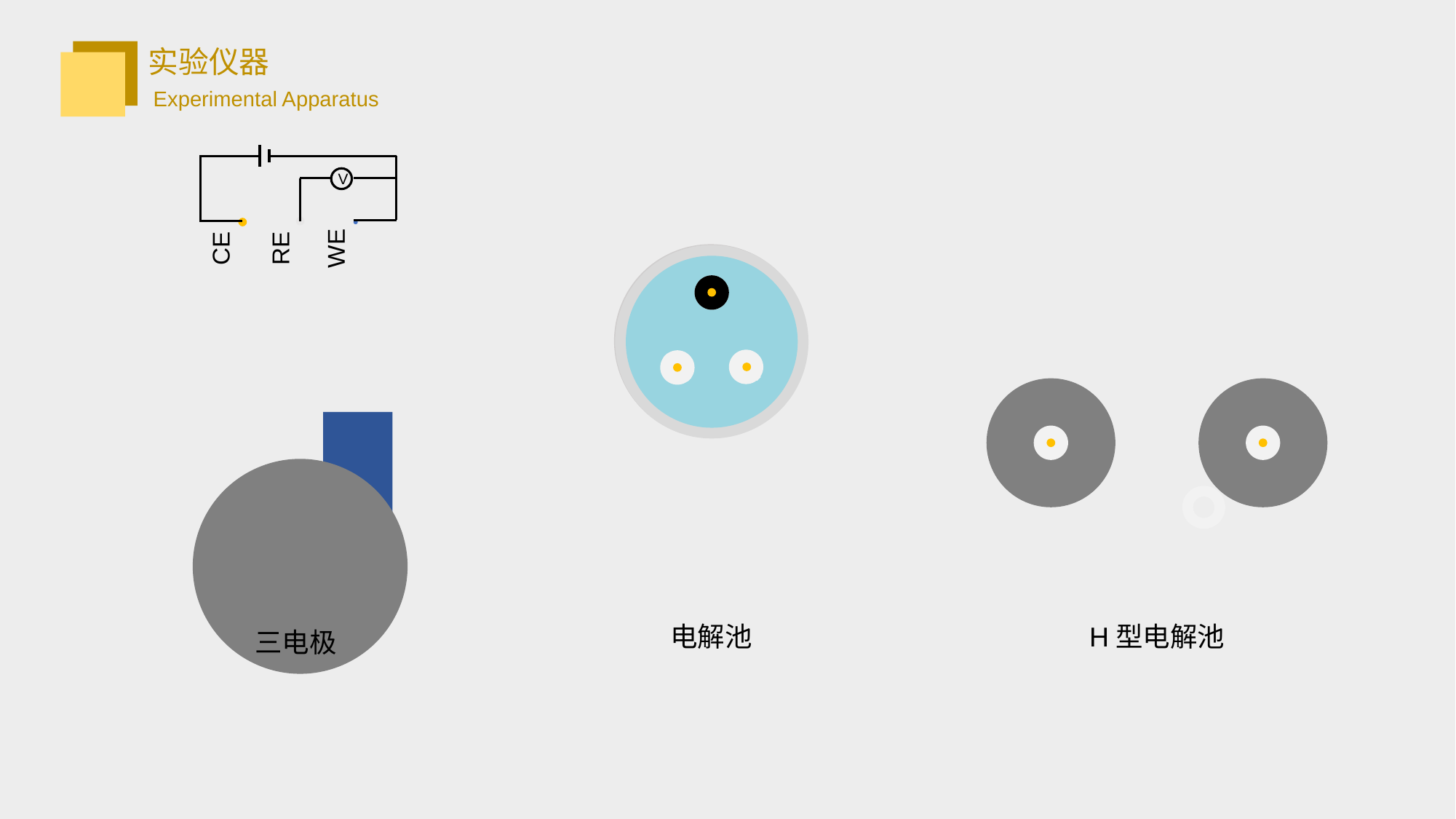

实验仪器

 Experimental Apparatus
V

WE
CE
RE

电解池
H型电解池
三电极